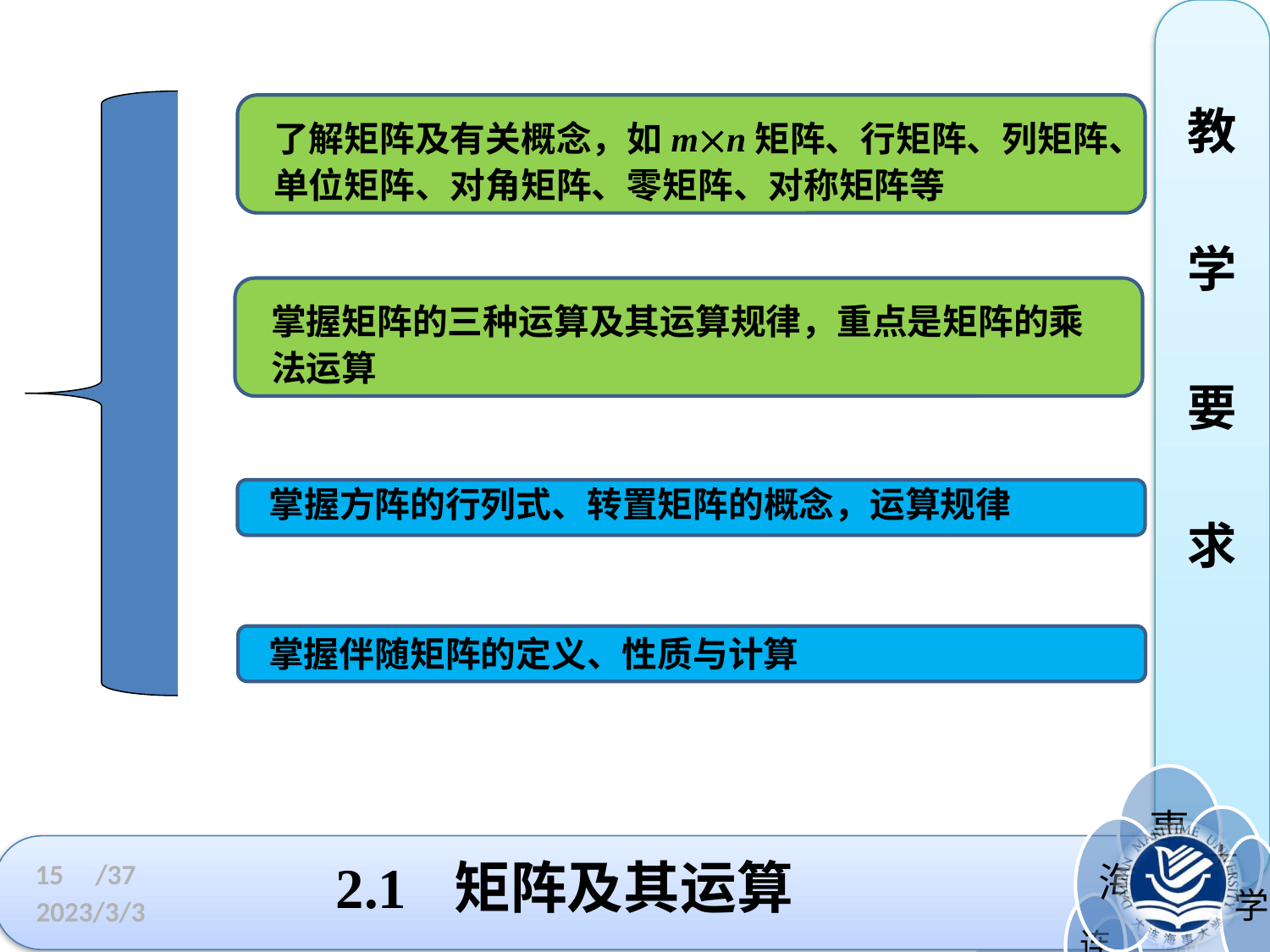

教

学

要

求

了解矩阵及有关概念，如m×n矩阵、行矩阵、列矩阵、单位矩阵、对角矩阵、零矩阵、对称矩阵等

掌握矩阵的三种运算及其运算规律，重点是矩阵的乘法运算
掌握方阵的行列式、转置矩阵的概念，运算规律

掌握伴随矩阵的定义、性质与计算
# 2.1 矩阵及其运算
15
/37
2023/3/3